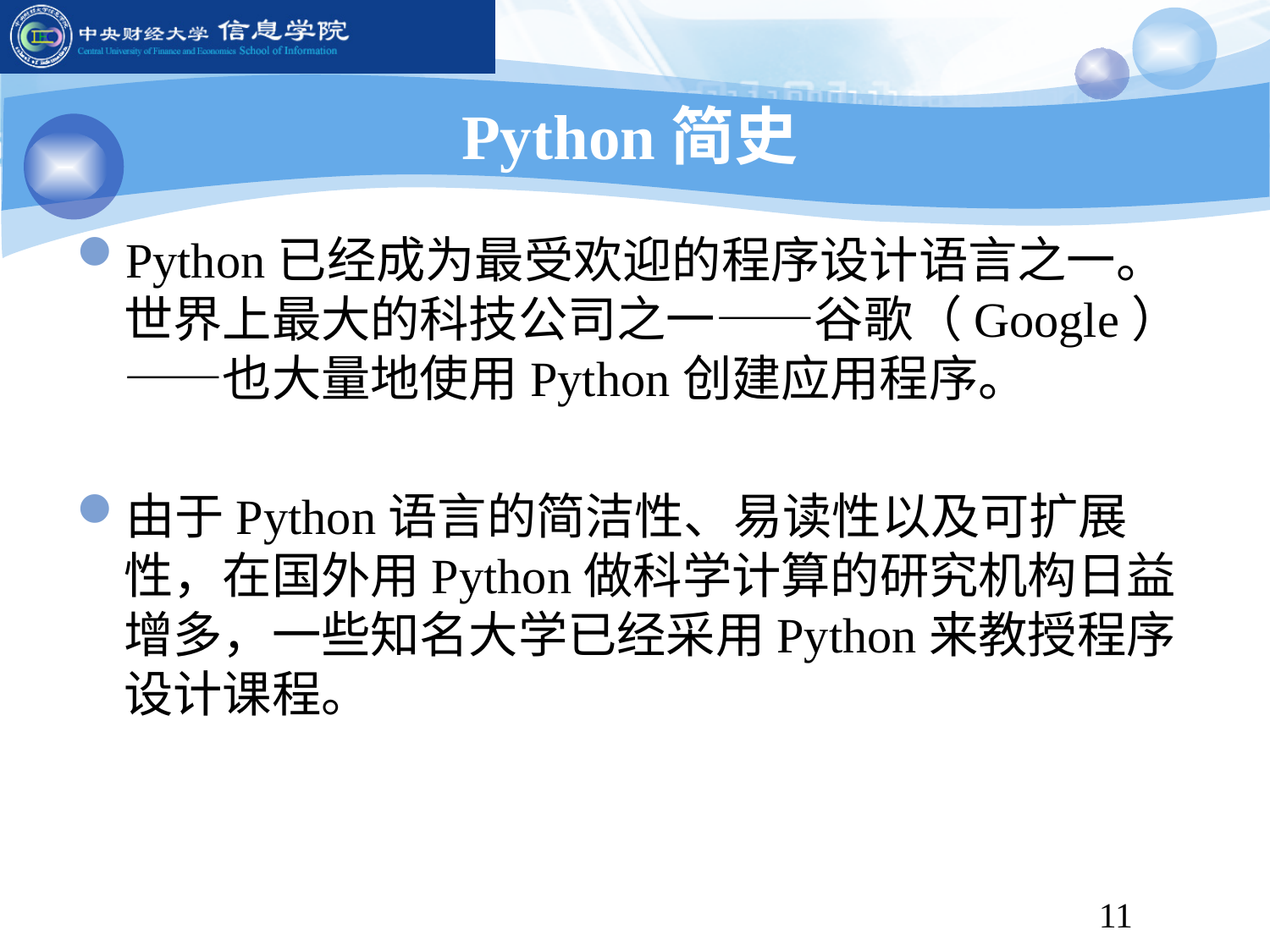

# Python简史
Python已经成为最受欢迎的程序设计语言之一。世界上最大的科技公司之一——谷歌（Google）——也大量地使用Python创建应用程序。

由于Python语言的简洁性、易读性以及可扩展性，在国外用Python做科学计算的研究机构日益增多，一些知名大学已经采用Python来教授程序设计课程。